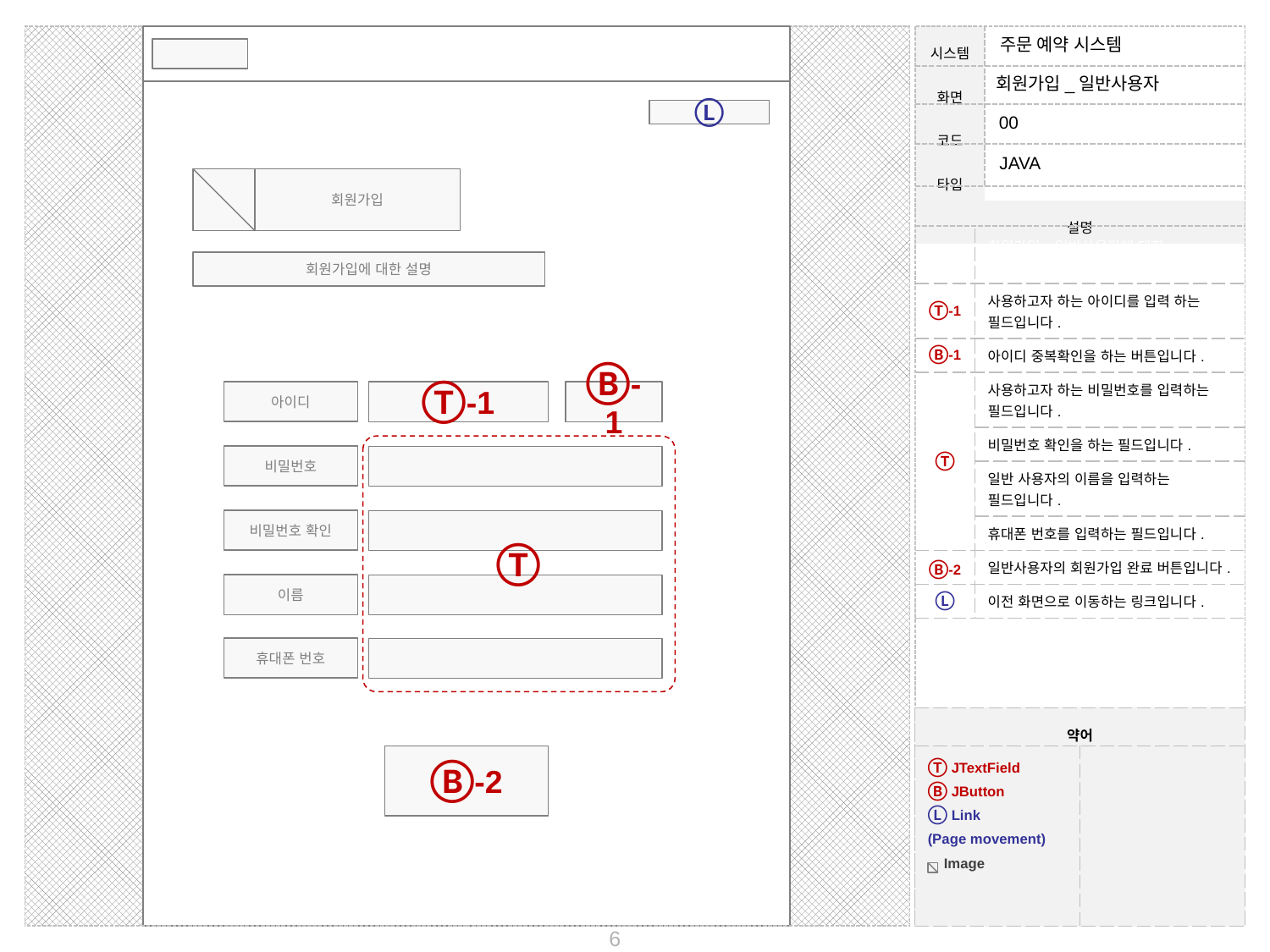

주문 예약 시스템
회원가입_일반사용자
00
JAVA

회원가입
|  | 회원가입\_일반사용자에 대한 화면입니다. |
| --- | --- |
| Ⓣ-1 | 사용하고자 하는 아이디를 입력 하는 필드입니다. |
| Ⓑ-1 | 아이디 중복확인을 하는 버튼입니다. |
| Ⓣ | 사용하고자 하는 비밀번호를 입력하는 필드입니다. |
|  | 비밀번호 확인을 하는 필드입니다. |
|  | 일반 사용자의 이름을 입력하는 필드입니다. |
|  | 휴대폰 번호를 입력하는 필드입니다. |
| Ⓑ-2 | 일반사용자의 회원가입 완료 버튼입니다. |
| Ⓛ | 이전 화면으로 이동하는 링크입니다. |
회원가입에 대한 설명
Ⓣ-1
Ⓑ-1
아이디

비밀번호

비밀번호 확인

Ⓣ
이름

휴대폰 번호

| 약어 |  |
| --- | --- |
| Ⓣ JTextField Ⓑ JButton Ⓛ Link (Page movement) Image |  |

Ⓑ-2

6